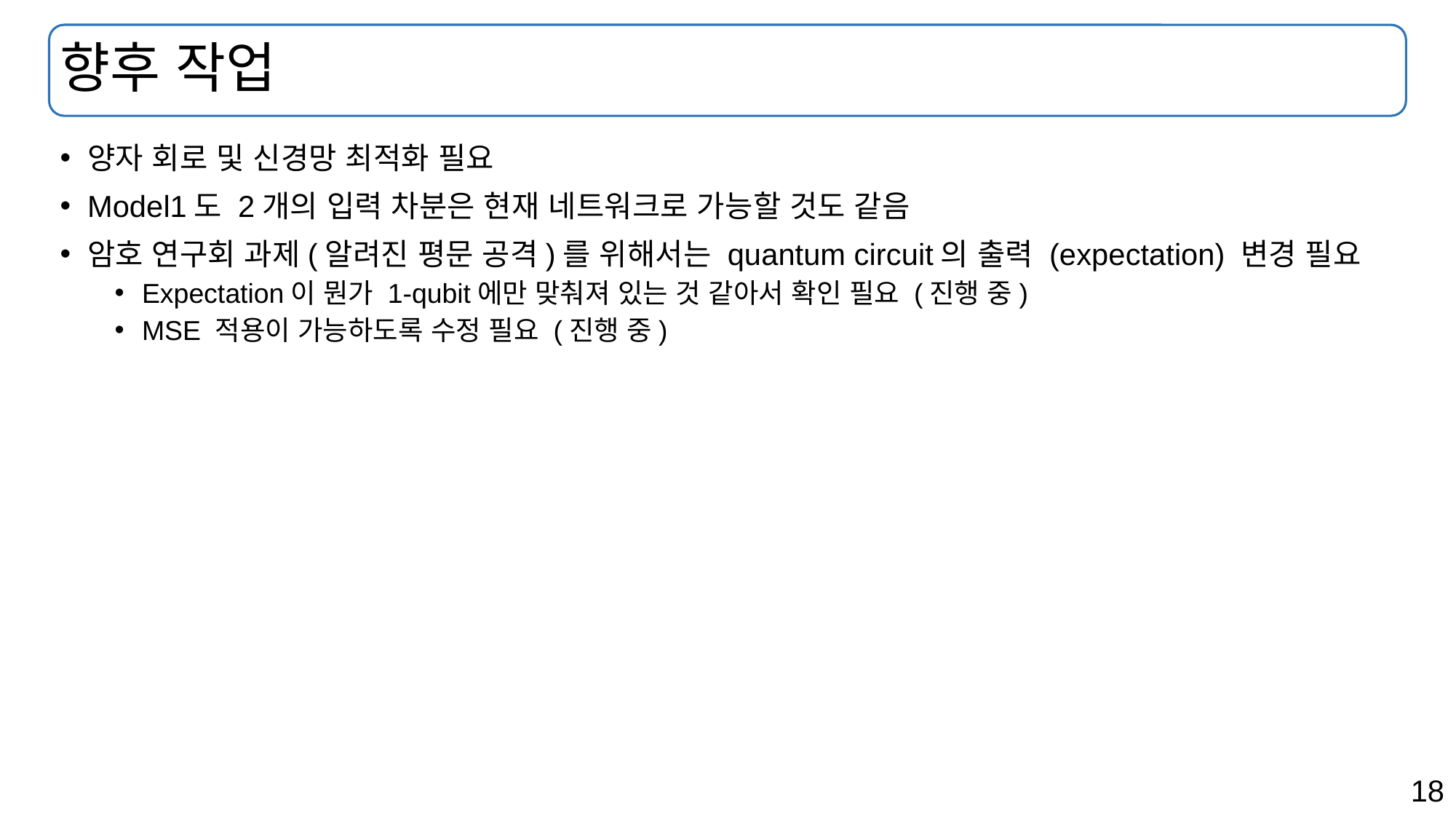

# 향후 작업
양자 회로 및 신경망 최적화 필요
Model1도 2개의 입력 차분은 현재 네트워크로 가능할 것도 같음
암호 연구회 과제(알려진 평문 공격)를 위해서는 quantum circuit의 출력 (expectation) 변경 필요
Expectation이 뭔가 1-qubit에만 맞춰져 있는 것 같아서 확인 필요 (진행 중)
MSE 적용이 가능하도록 수정 필요 (진행 중)